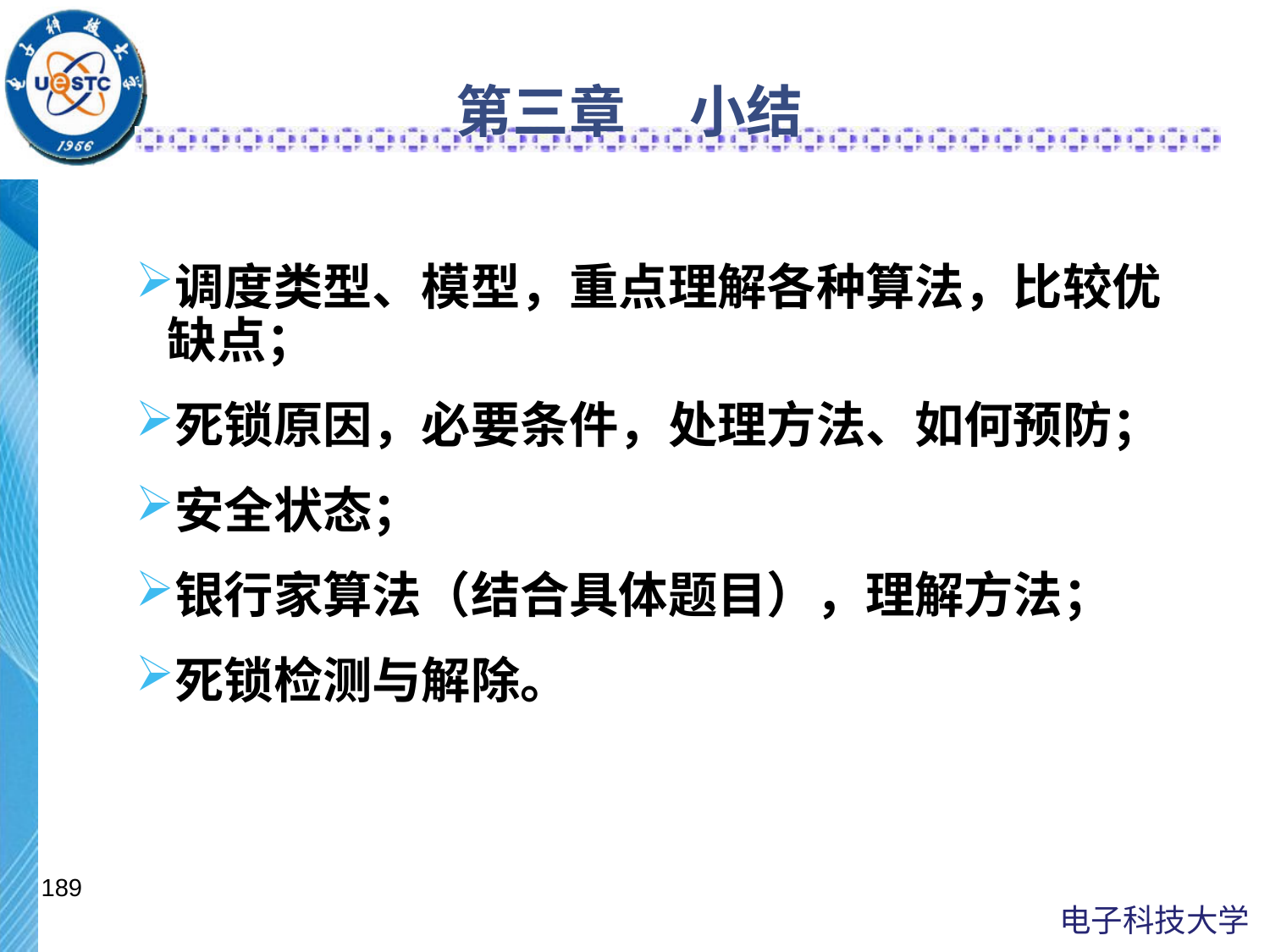

# 第三章     小结
调度类型、模型，重点理解各种算法，比较优缺点；
死锁原因，必要条件，处理方法、如何预防；
安全状态；
银行家算法（结合具体题目），理解方法；
死锁检测与解除。
189